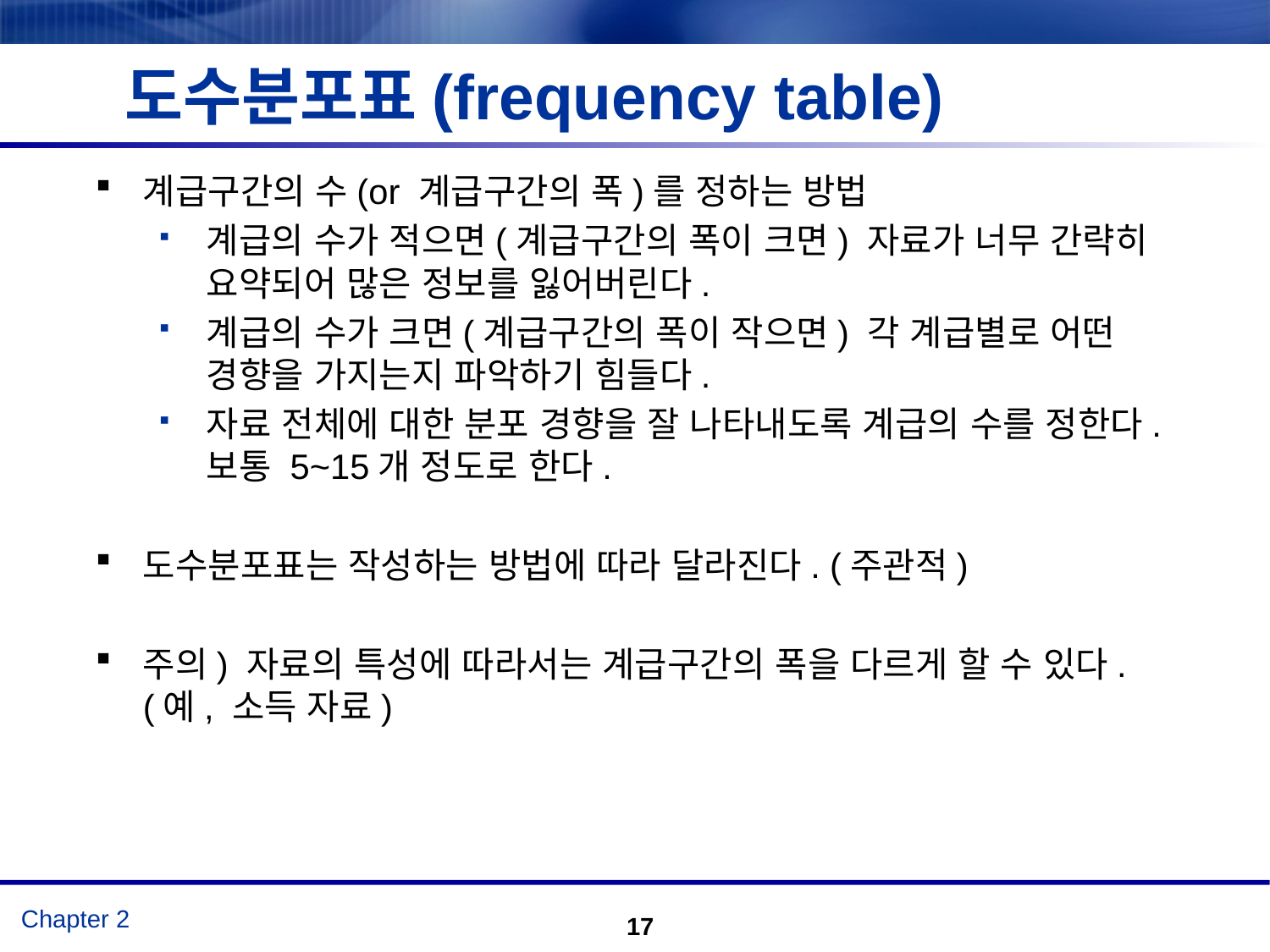

# 도수분포표(frequency table)
계급구간의 수(or 계급구간의 폭)를 정하는 방법
계급의 수가 적으면(계급구간의 폭이 크면) 자료가 너무 간략히 요약되어 많은 정보를 잃어버린다.
계급의 수가 크면(계급구간의 폭이 작으면) 각 계급별로 어떤 경향을 가지는지 파악하기 힘들다.
자료 전체에 대한 분포 경향을 잘 나타내도록 계급의 수를 정한다. 보통 5~15개 정도로 한다.

도수분포표는 작성하는 방법에 따라 달라진다. (주관적)

주의) 자료의 특성에 따라서는 계급구간의 폭을 다르게 할 수 있다. (예, 소득 자료)
17